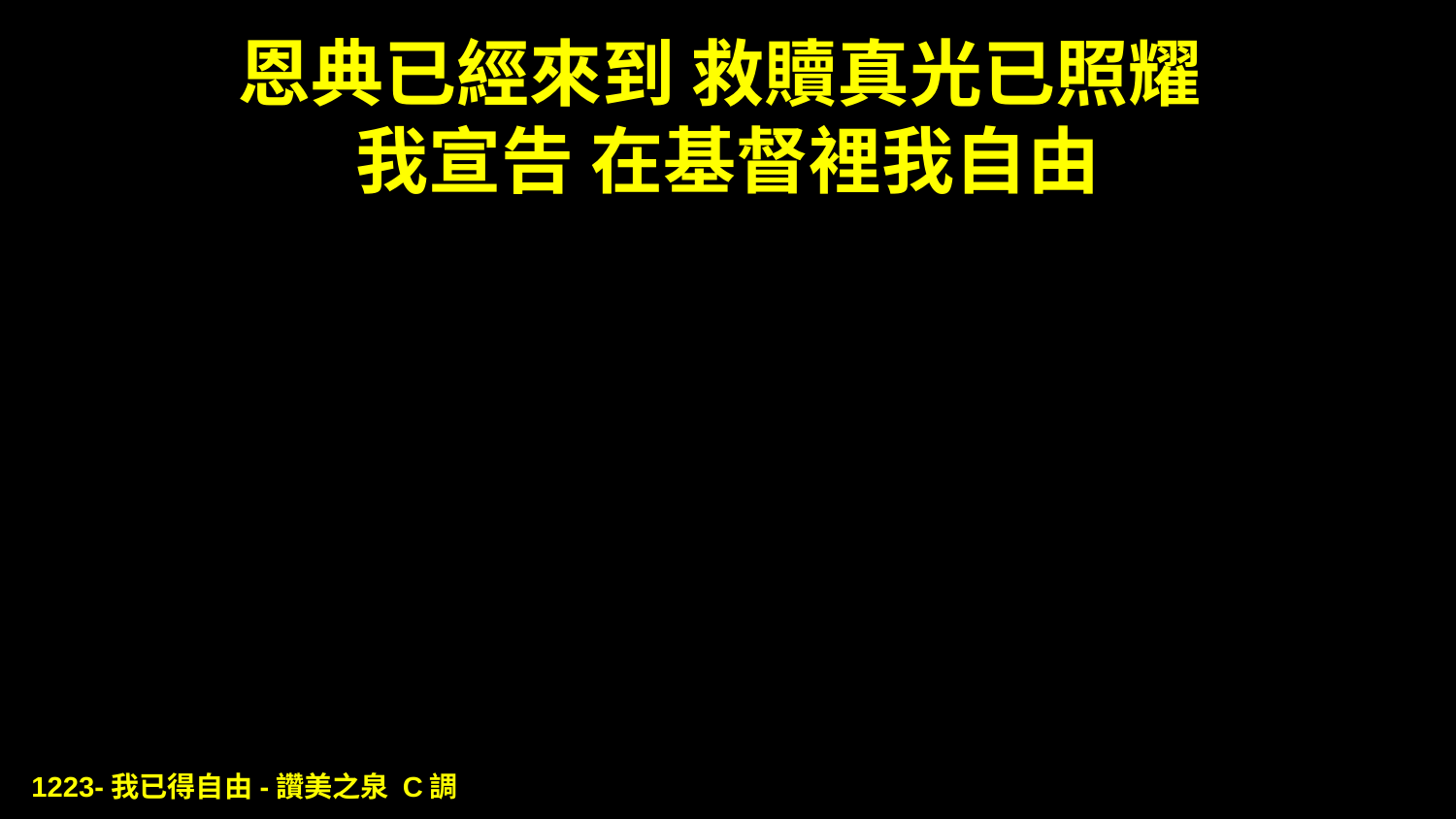

# 恩典已經來到 救贖真光已照耀 我宣告 在基督裡我自由
1223-我已得自由-讚美之泉 C調